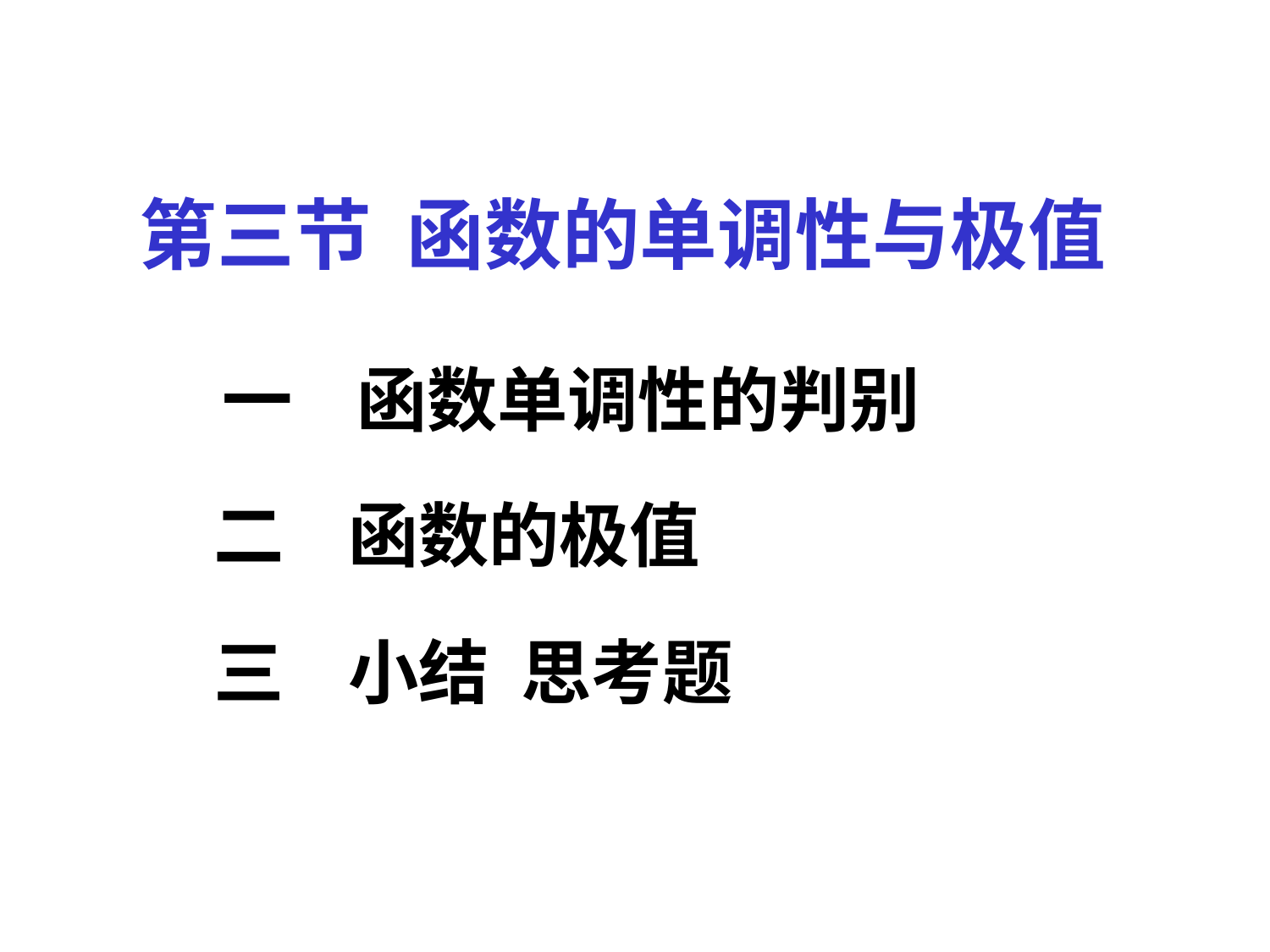

第三节  函数的单调性与极值
一    函数单调性的判别
二    函数的极值
三    小结  思考题